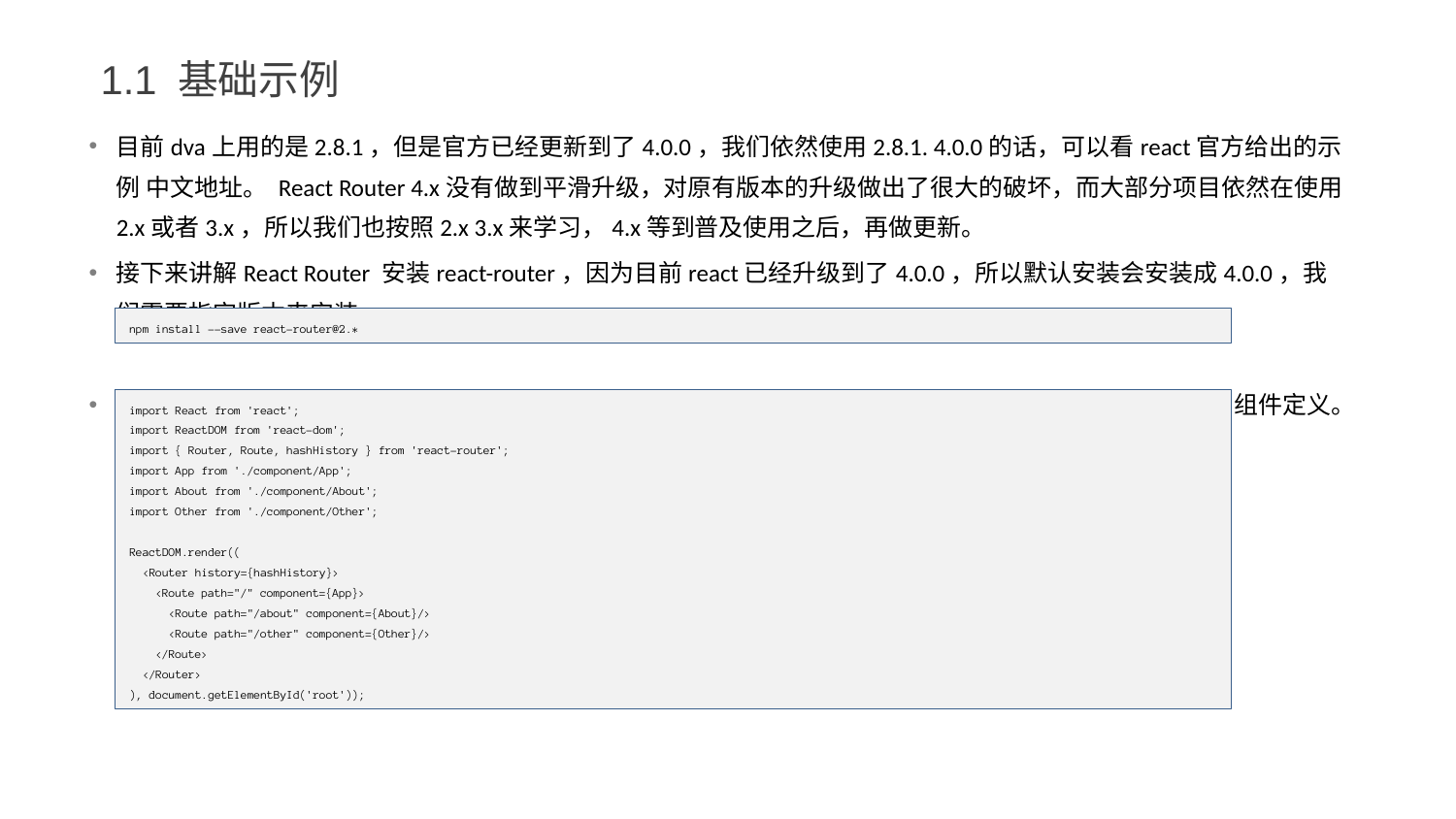

1.1 基础示例
目前dva上用的是2.8.1，但是官方已经更新到了4.0.0，我们依然使用2.8.1. 4.0.0的话，可以看react官方给出的示例 中文地址。 React Router 4.x没有做到平滑升级，对原有版本的升级做出了很大的破坏，而大部分项目依然在使用2.x或者3.x，所以我们也按照2.x 3.x来学习，4.x等到普及使用之后，再做更新。
接下来讲解React Router 安装react-router，因为目前react已经升级到了4.0.0，所以默认安装会安装成4.0.0，我们需要指定版本来安装

使用时，路由器Router就是React的一个组件。Router组件本身只是一个容器，真正的路由要通过Route组件定义。

npm install --save react-router@2.*
import React from 'react';
import ReactDOM from 'react-dom';
import { Router, Route, hashHistory } from 'react-router';
import App from './component/App';
import About from './component/About';
import Other from './component/Other';

ReactDOM.render((
  <Router history={hashHistory}>
    <Route path="/" component={App}>
      <Route path="/about" component={About}/>
      <Route path="/other" component={Other}/>
    </Route>
  </Router>
), document.getElementById('root'));